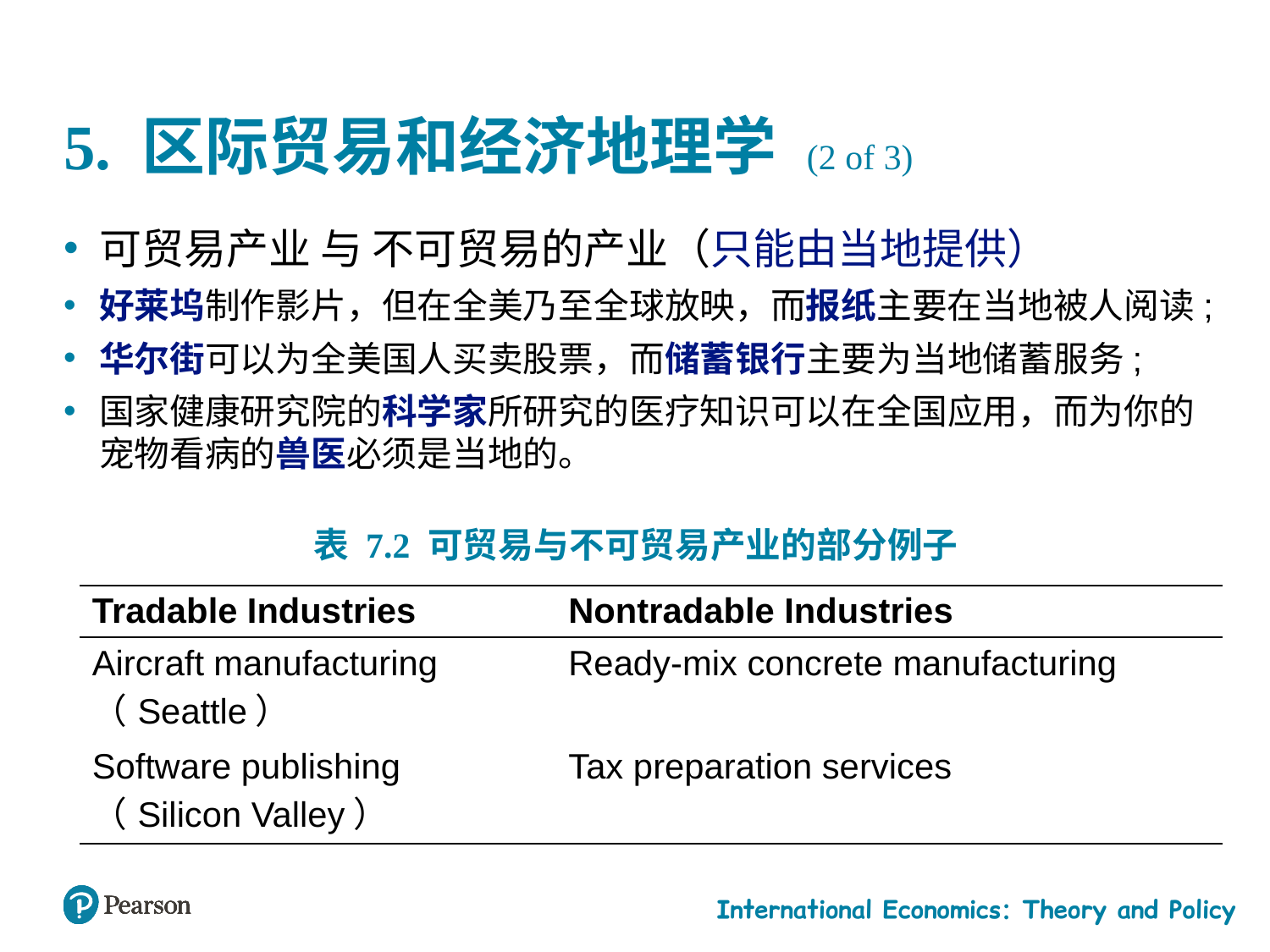

# 5. 区际贸易和经济地理学 (2 of 3)
可贸易产业 与 不可贸易的产业（只能由当地提供）
好莱坞制作影片，但在全美乃至全球放映，而报纸主要在当地被人阅读;
华尔街可以为全美国人买卖股票，而储蓄银行主要为当地储蓄服务;
国家健康研究院的科学家所研究的医疗知识可以在全国应用，而为你的宠物看病的兽医必须是当地的。

表 7.2 可贸易与不可贸易产业的部分例子
| Tradable Industries | Nontradable Industries |
| --- | --- |
| Aircraft manufacturing （Seattle） | Ready-mix concrete manufacturing |
| Software publishing （Silicon Valley） | Tax preparation services |